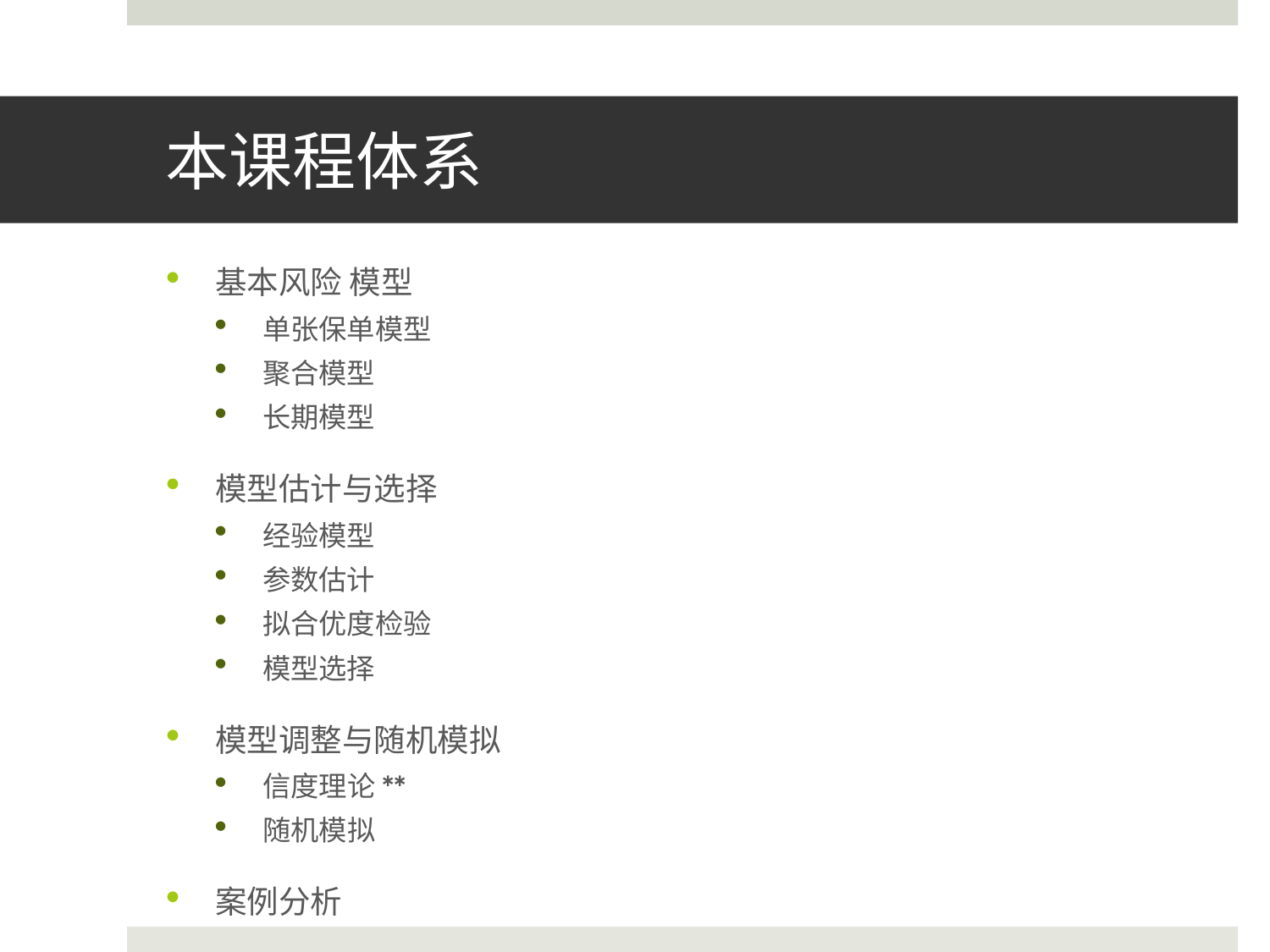

# 本课程体系
基本风险 模型
单张保单模型
聚合模型
长期模型
模型估计与选择
经验模型
参数估计
拟合优度检验
模型选择
模型调整与随机模拟
信度理论**
随机模拟
案例分析